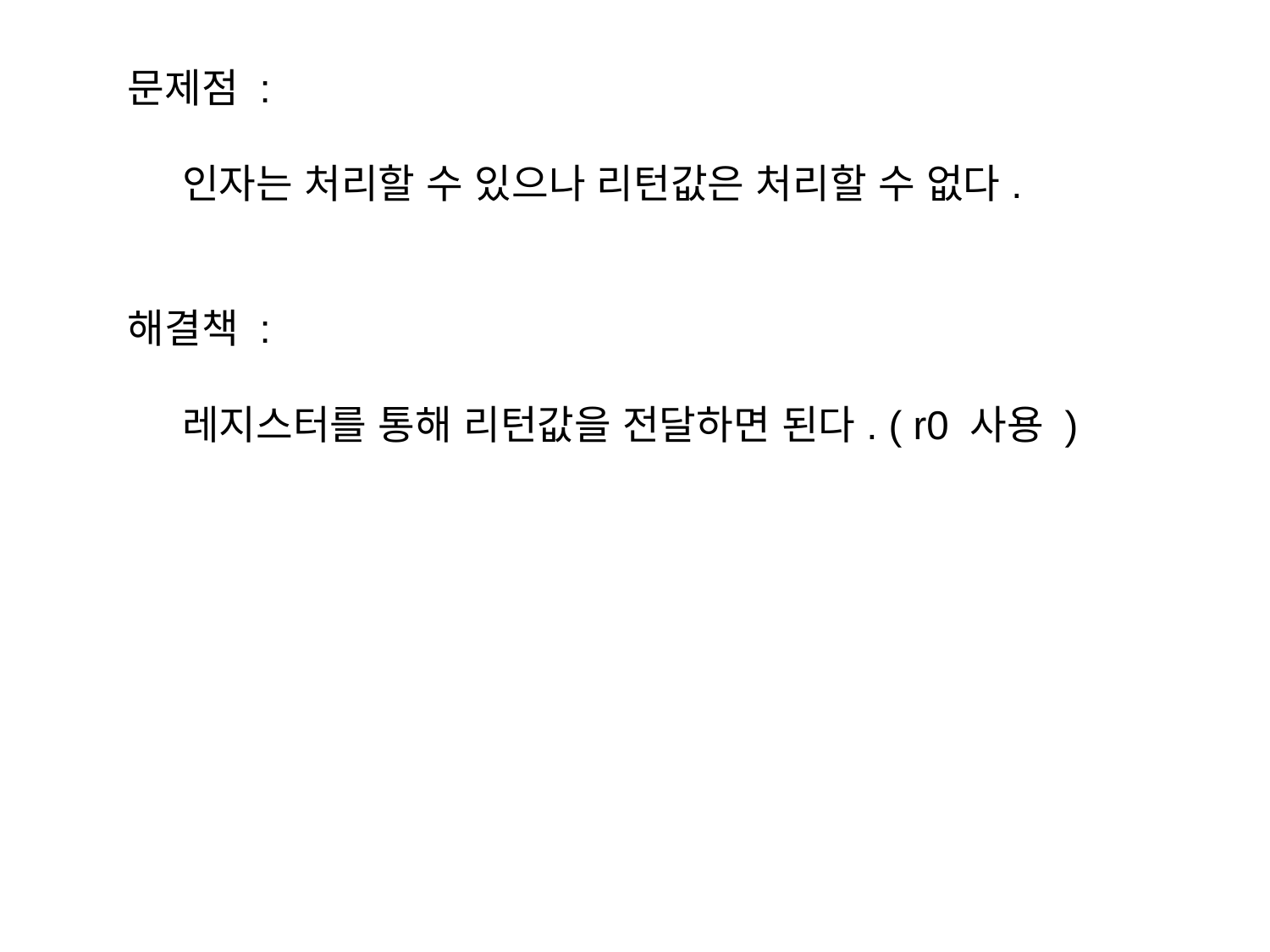

문제점 :

    인자는 처리할 수 있으나 리턴값은 처리할 수 없다.

해결책 :

    레지스터를 통해 리턴값을 전달하면 된다. ( r0 사용 )